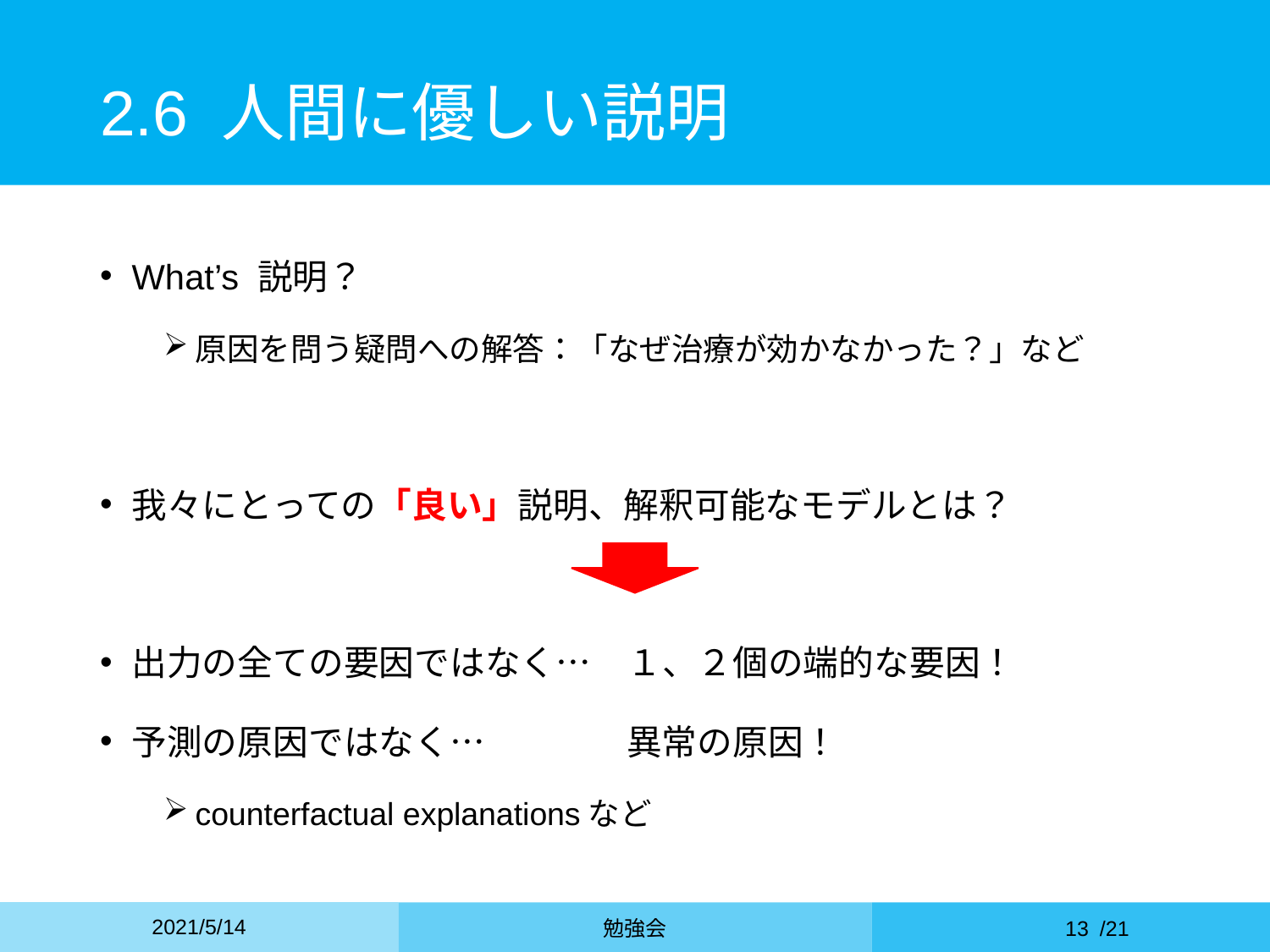

# 2.6 人間に優しい説明
What’s 説明？
原因を問う疑問への解答：「なぜ治療が効かなかった？」など

我々にとっての「良い」説明、解釈可能なモデルとは？

出力の全ての要因ではなく…　１、２個の端的な要因！
予測の原因ではなく…　　　　異常の原因！
counterfactual explanationsなど

2021/5/14
勉強会
13